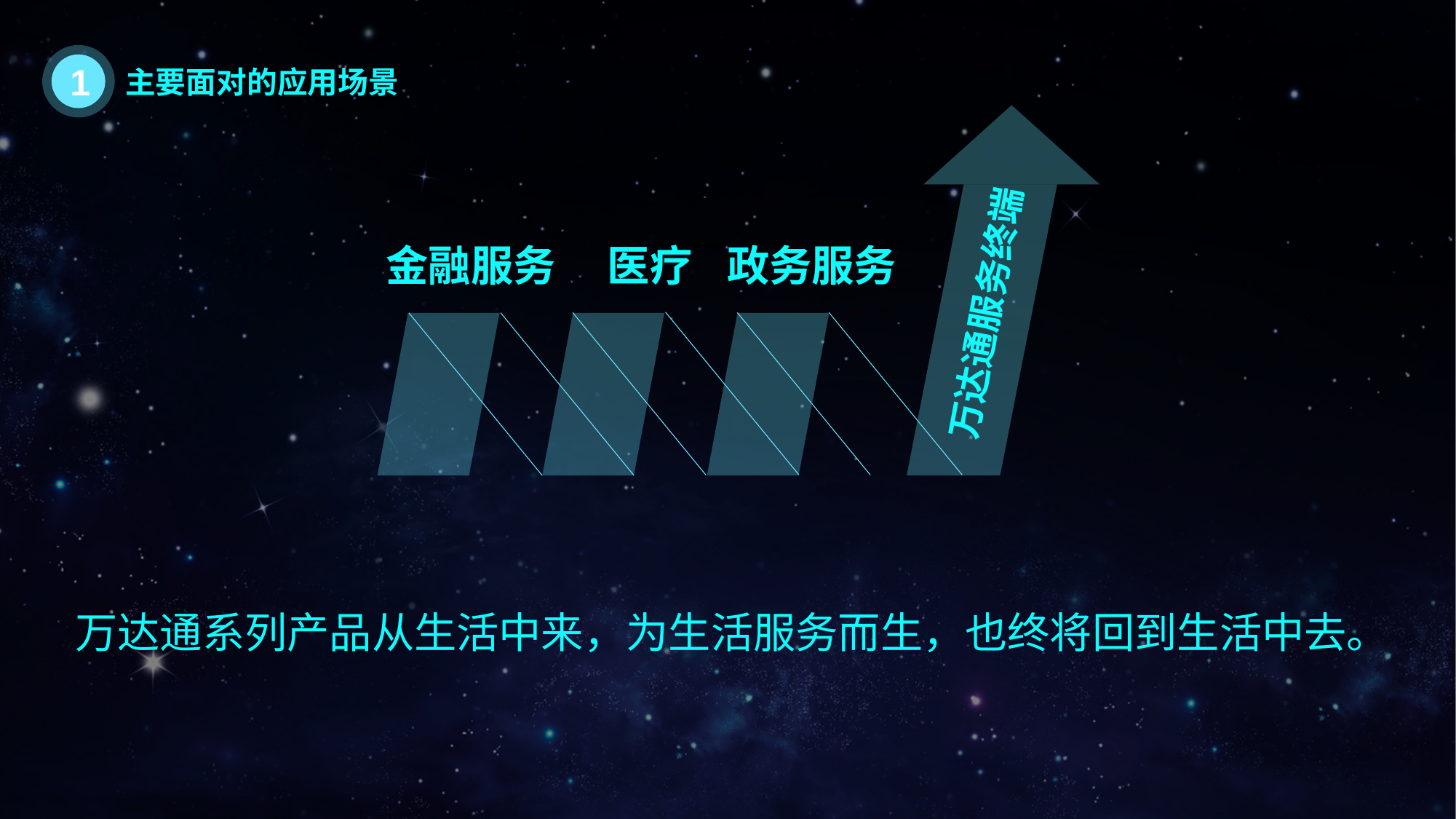

1
主要面对的应用场景

金融服务
政务服务
医疗
万达通服务终端

万达通系列产品从生活中来，为生活服务而生，也终将回到生活中去。